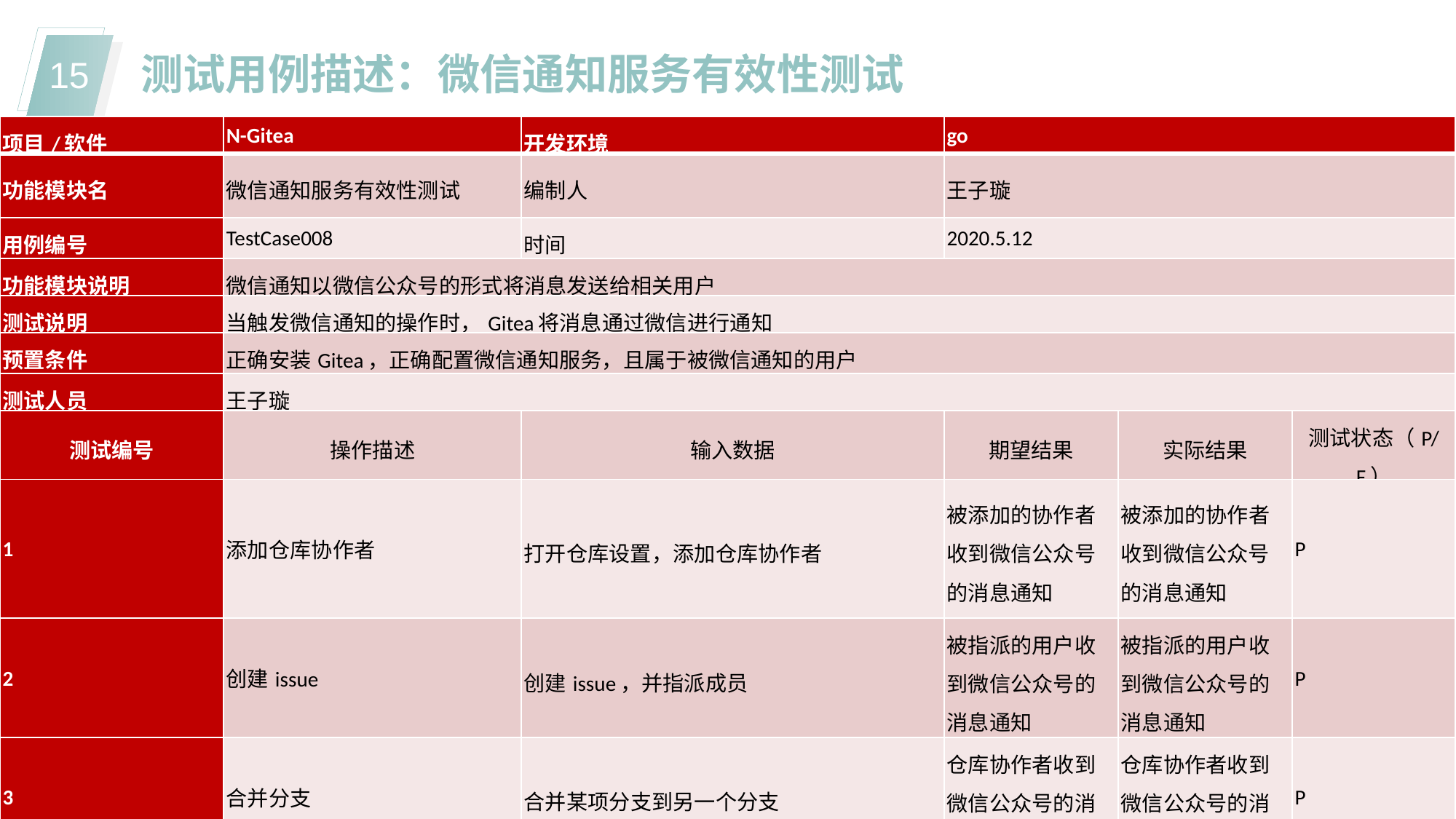

测试用例描述：微信通知服务有效性测试
| 项目/软件 | N-Gitea | 开发环境 | go |  |  |
| --- | --- | --- | --- | --- | --- |
| 功能模块名 | 微信通知服务有效性测试 | 编制人 | 王子璇 |  |  |
| 用例编号 | TestCase008 | 时间 | 2020.5.12 |  |  |
| 功能模块说明 | 微信通知以微信公众号的形式将消息发送给相关用户 |  |  |  |  |
| 测试说明 | 当触发微信通知的操作时，Gitea将消息通过微信进行通知 |  |  |  |  |
| 预置条件 | 正确安装Gitea，正确配置微信通知服务，且属于被微信通知的用户 |  |  |  |  |
| 测试人员 | 王子璇 |  |  |  |  |
| 测试编号 | 操作描述 | 输入数据 | 期望结果 | 实际结果 | 测试状态（P/F） |
| 1 | 添加仓库协作者 | 打开仓库设置，添加仓库协作者 | 被添加的协作者收到微信公众号的消息通知 | 被添加的协作者收到微信公众号的消息通知 | P |
| 2 | 创建issue | 创建issue，并指派成员 | 被指派的用户收到微信公众号的消息通知 | 被指派的用户收到微信公众号的消息通知 | P |
| 3 | 合并分支 | 合并某项分支到另一个分支 | 仓库协作者收到微信公众号的消息通知 | 仓库协作者收到微信公众号的消息通知 | P |